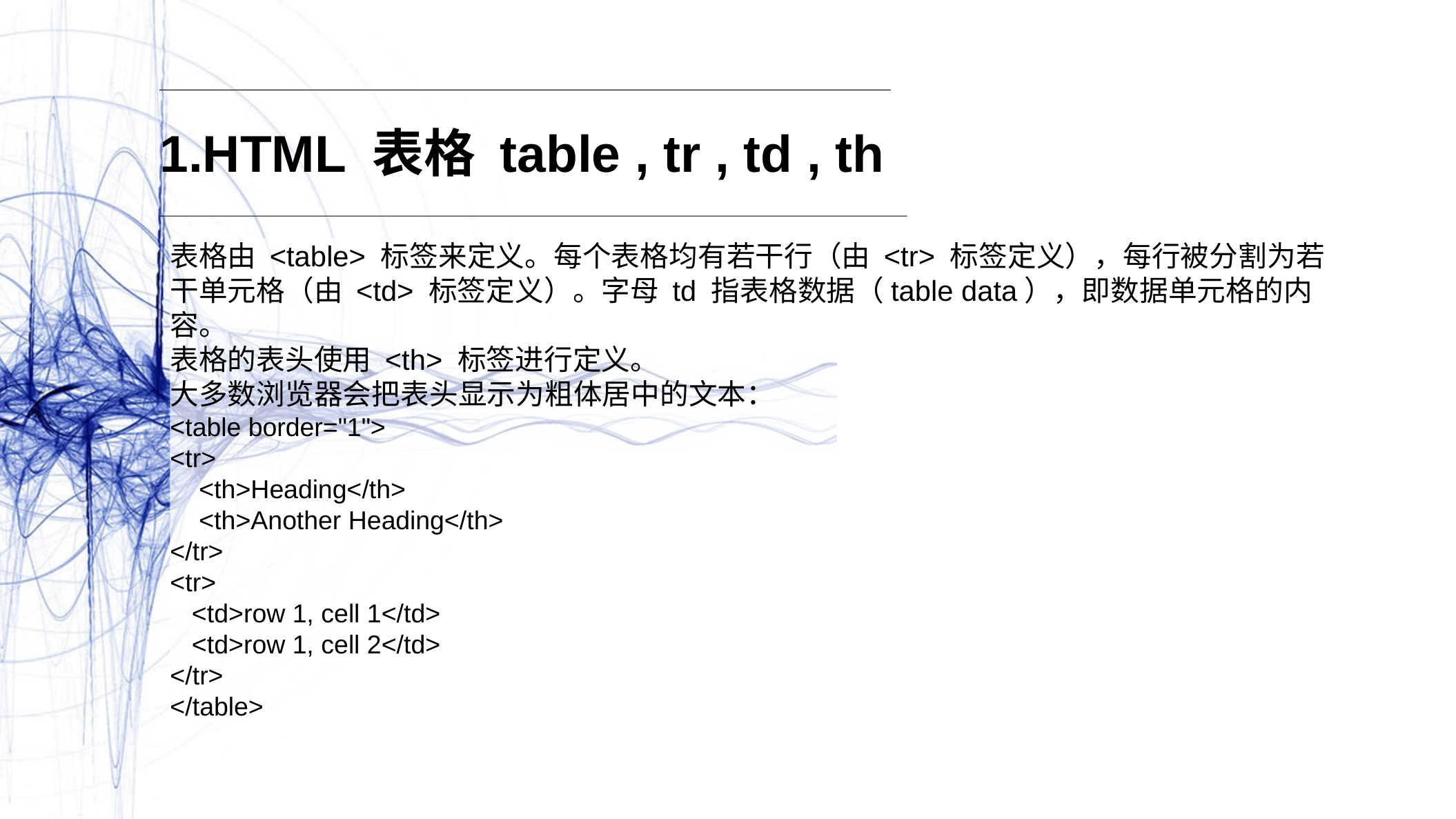

1.HTML 表格 table , tr , td , th

表格由 <table> 标签来定义。每个表格均有若干行（由 <tr> 标签定义），每行被分割为若干单元格（由 <td> 标签定义）。字母 td 指表格数据（table data），即数据单元格的内容。
表格的表头使用 <th> 标签进行定义。
大多数浏览器会把表头显示为粗体居中的文本：
<table border="1">
<tr>
    <th>Heading</th>
    <th>Another Heading</th>
</tr>
<tr>
   <td>row 1, cell 1</td>
   <td>row 1, cell 2</td>
</tr>
</table>